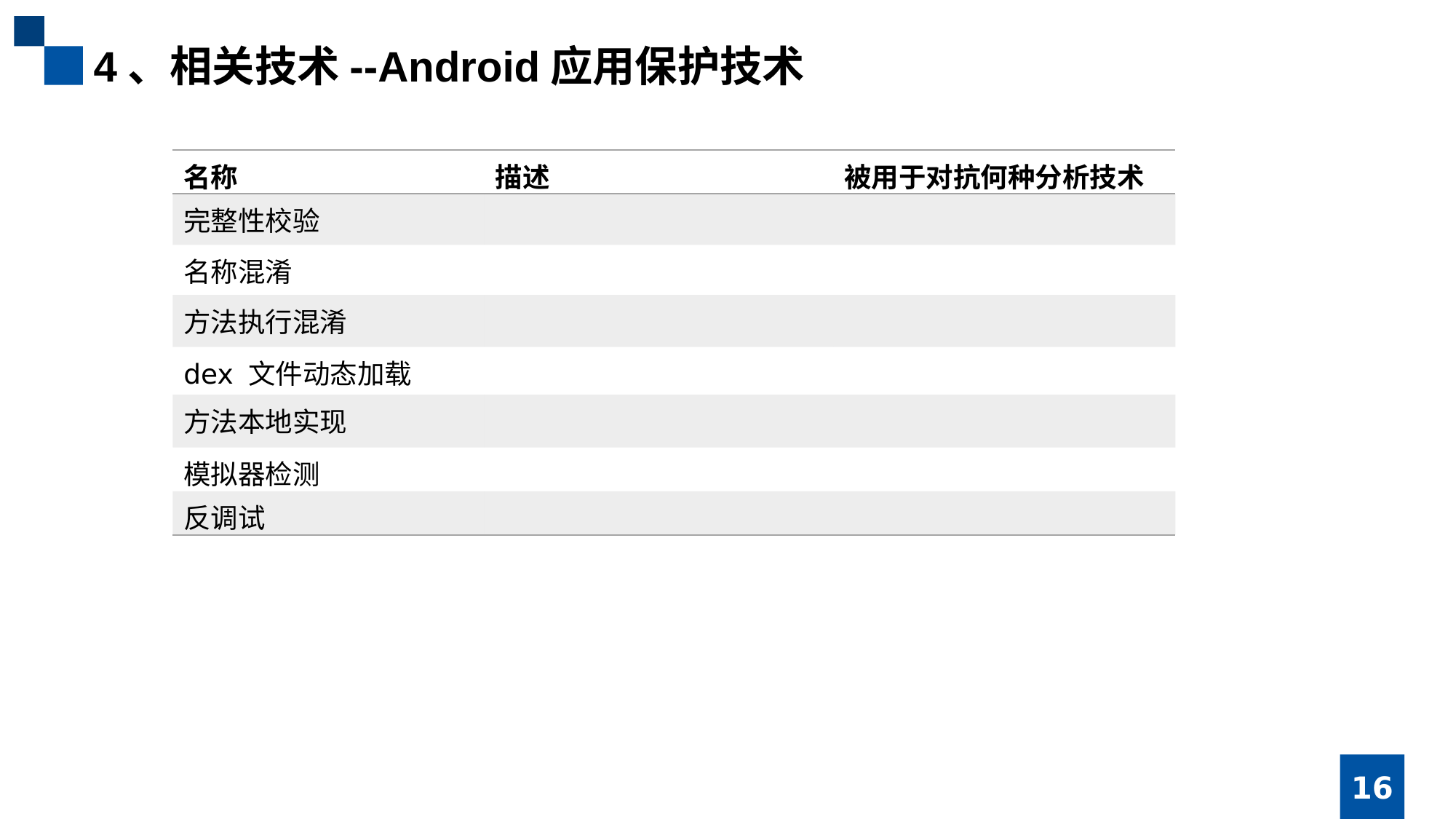

4、相关技术--Android应用保护技术
| 名称 | 描述 | 被用于对抗何种分析技术 |
| --- | --- | --- |
| 完整性校验 |  |  |
| 名称混淆 |  |  |
| 方法执行混淆 |  |  |
| dex 文件动态加载 |  |  |
| 方法本地实现 |  |  |
| 模拟器检测 |  |  |
| 反调试 |  |  |
16